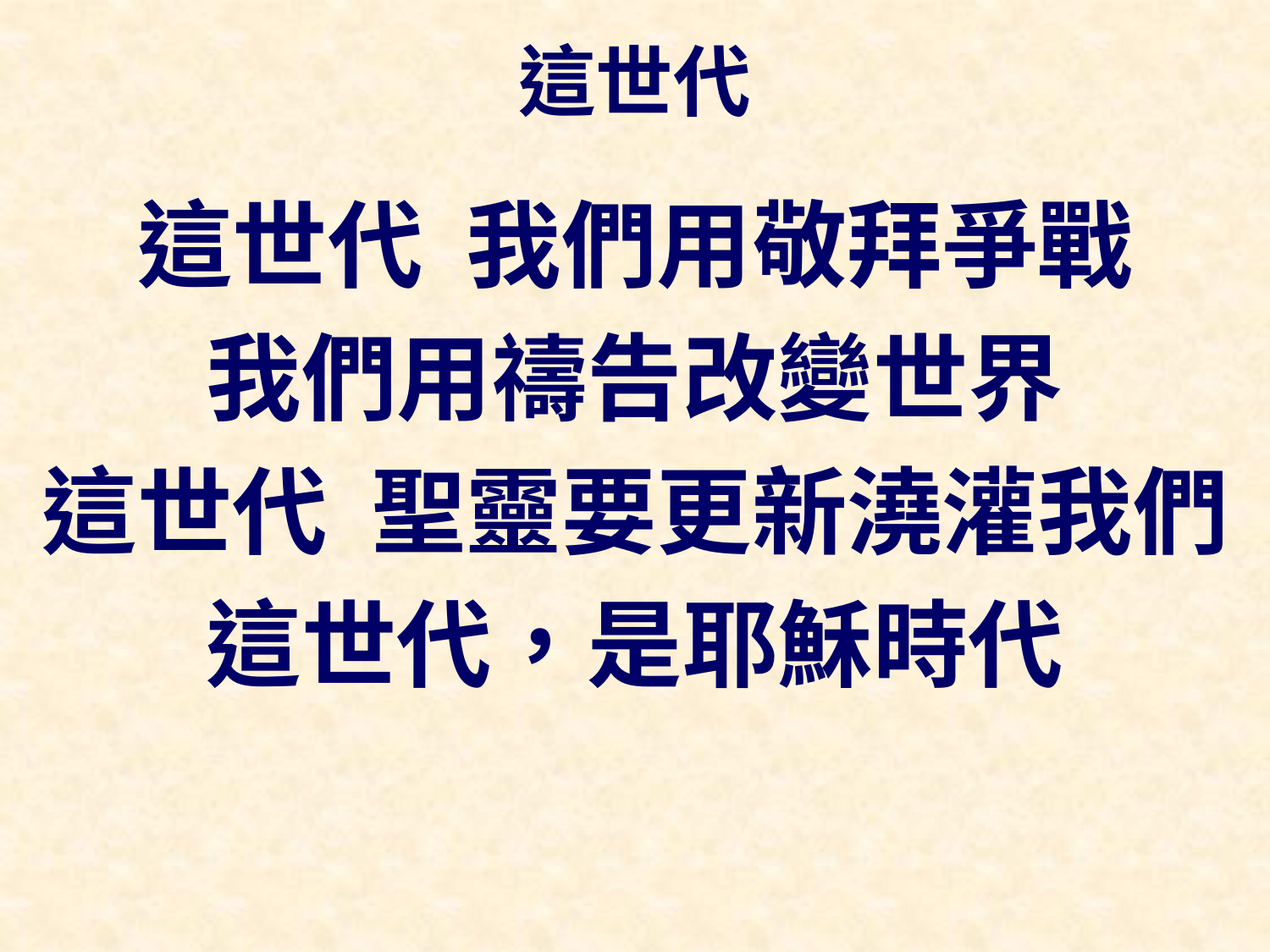

# 這世代
這世代  我們用敬拜爭戰
我們用禱告改變世界
這世代  聖靈要更新澆灌我們
這世代，是耶穌時代